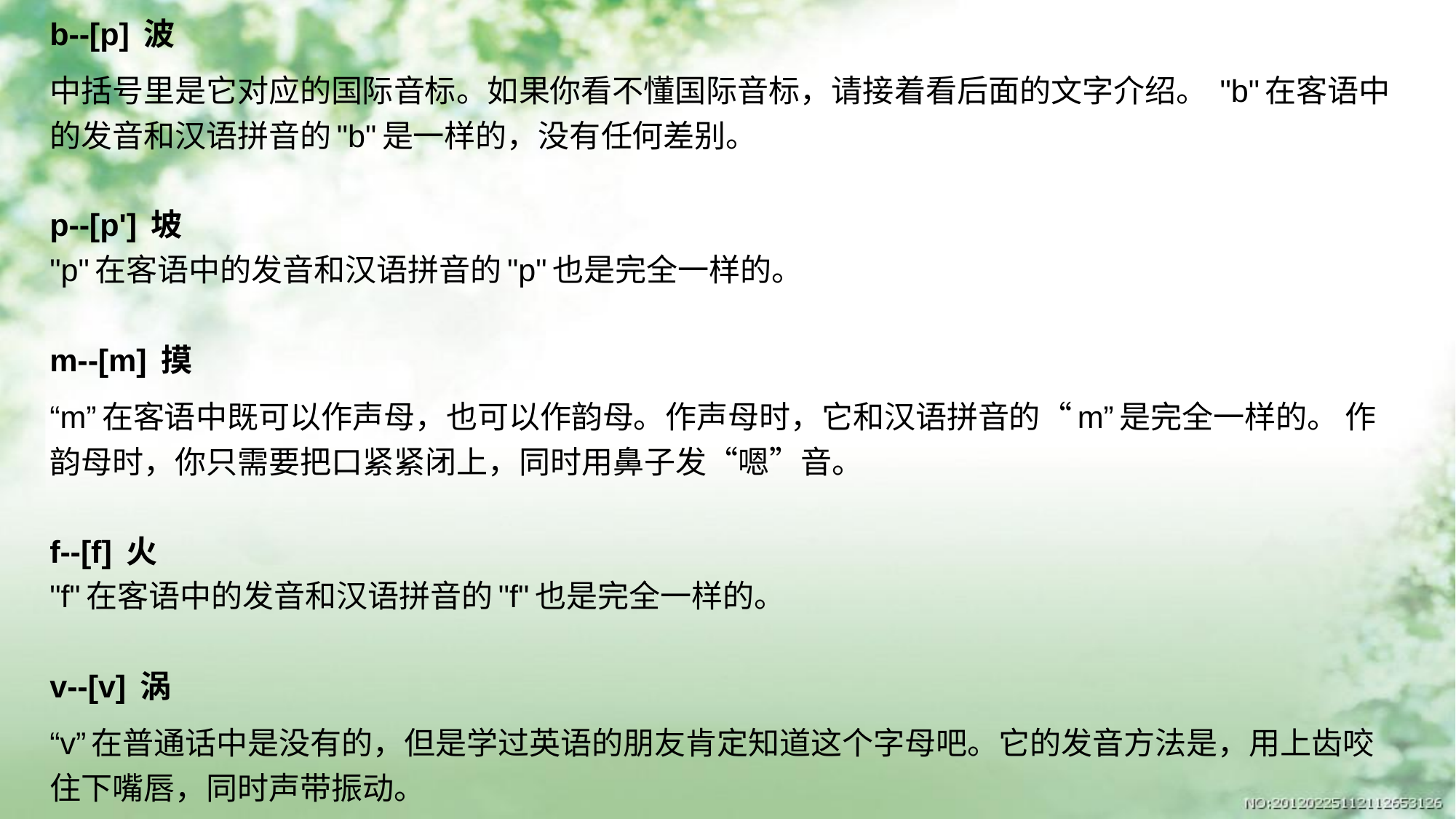

b--[p] 波
中括号里是它对应的国际音标。如果你看不懂国际音标，请接着看后面的文字介绍。 "b"在客语中的发音和汉语拼音的"b"是一样的，没有任何差别。

p--[p'] 坡
"p"在客语中的发音和汉语拼音的"p"也是完全一样的。

m--[m] 摸
“m”在客语中既可以作声母，也可以作韵母。作声母时，它和汉语拼音的“m”是完全一样的。 作韵母时，你只需要把口紧紧闭上，同时用鼻子发“嗯”音。

f--[f] 火
"f"在客语中的发音和汉语拼音的"f"也是完全一样的。

v--[v] 涡
“v”在普通话中是没有的，但是学过英语的朋友肯定知道这个字母吧。它的发音方法是，用上齿咬住下嘴唇，同时声带振动。